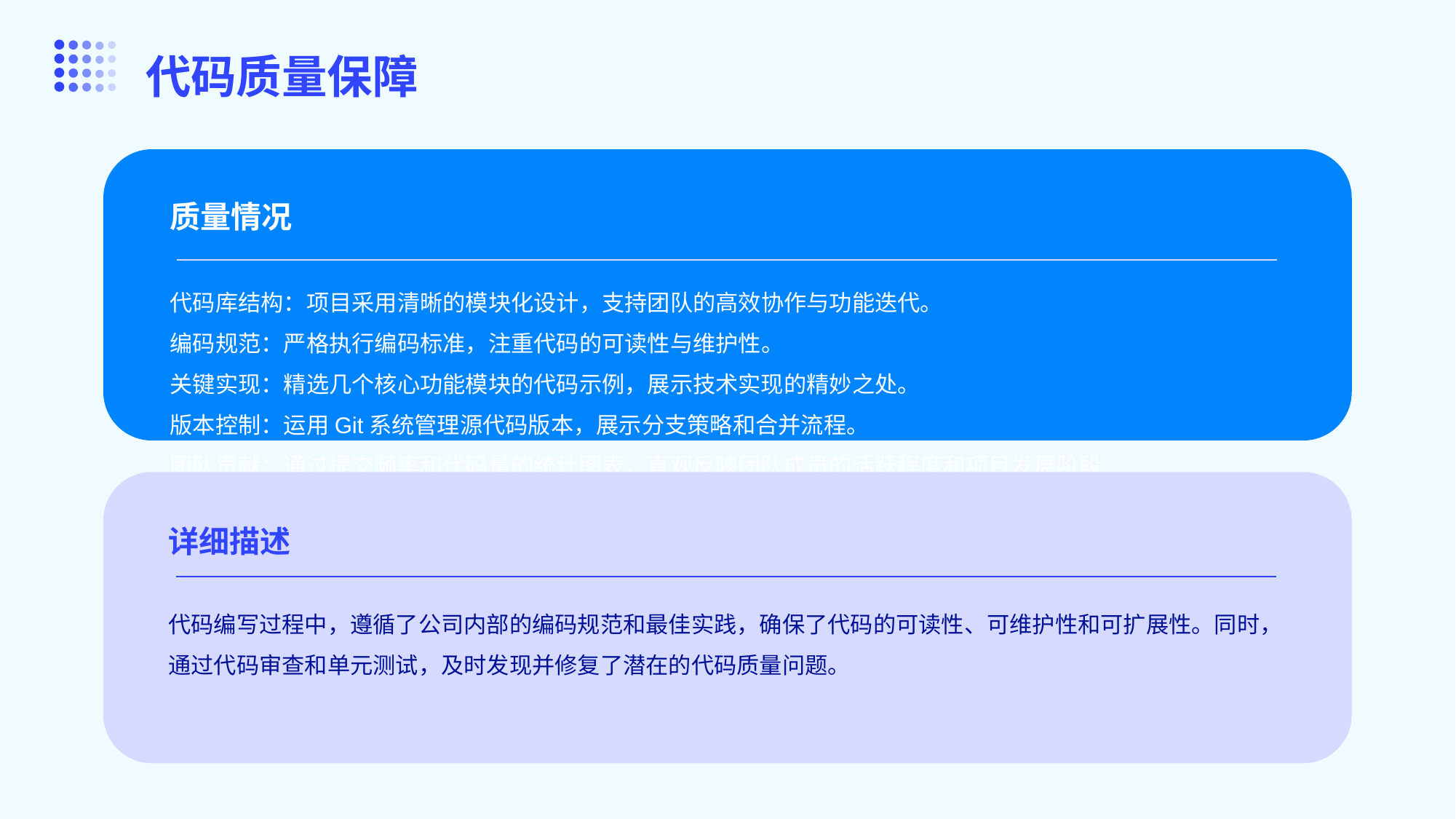

代码质量保障

质量情况
代码库结构：项目采用清晰的模块化设计，支持团队的高效协作与功能迭代。
编码规范：严格执行编码标准，注重代码的可读性与维护性。
关键实现：精选几个核心功能模块的代码示例，展示技术实现的精妙之处。
版本控制：运用Git系统管理源代码版本，展示分支策略和合并流程。
团队贡献：通过提交频率和代码量的统计图表，直观反映团队成员的活跃程度和项目发展阶段。

详细描述
代码编写过程中，遵循了公司内部的编码规范和最佳实践，确保了代码的可读性、可维护性和可扩展性。同时，通过代码审查和单元测试，及时发现并修复了潜在的代码质量问题。